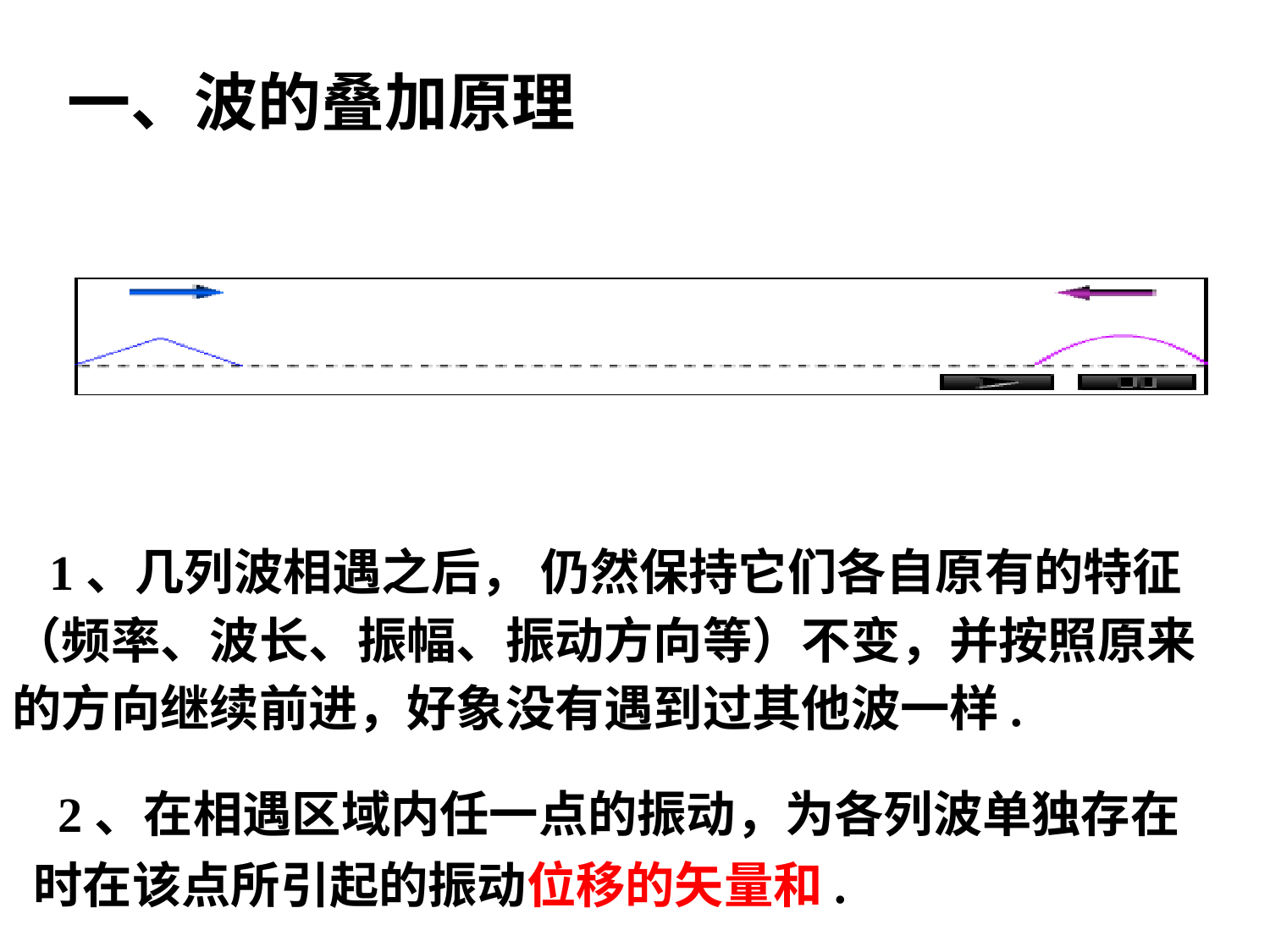

一、波的叠加原理
   1、几列波相遇之后， 仍然保持它们各自原有的特征（频率、波长、振幅、振动方向等）不变，并按照原来的方向继续前进，好象没有遇到过其他波一样.
  2、在相遇区域内任一点的振动，为各列波单独存在时在该点所引起的振动位移的矢量和.